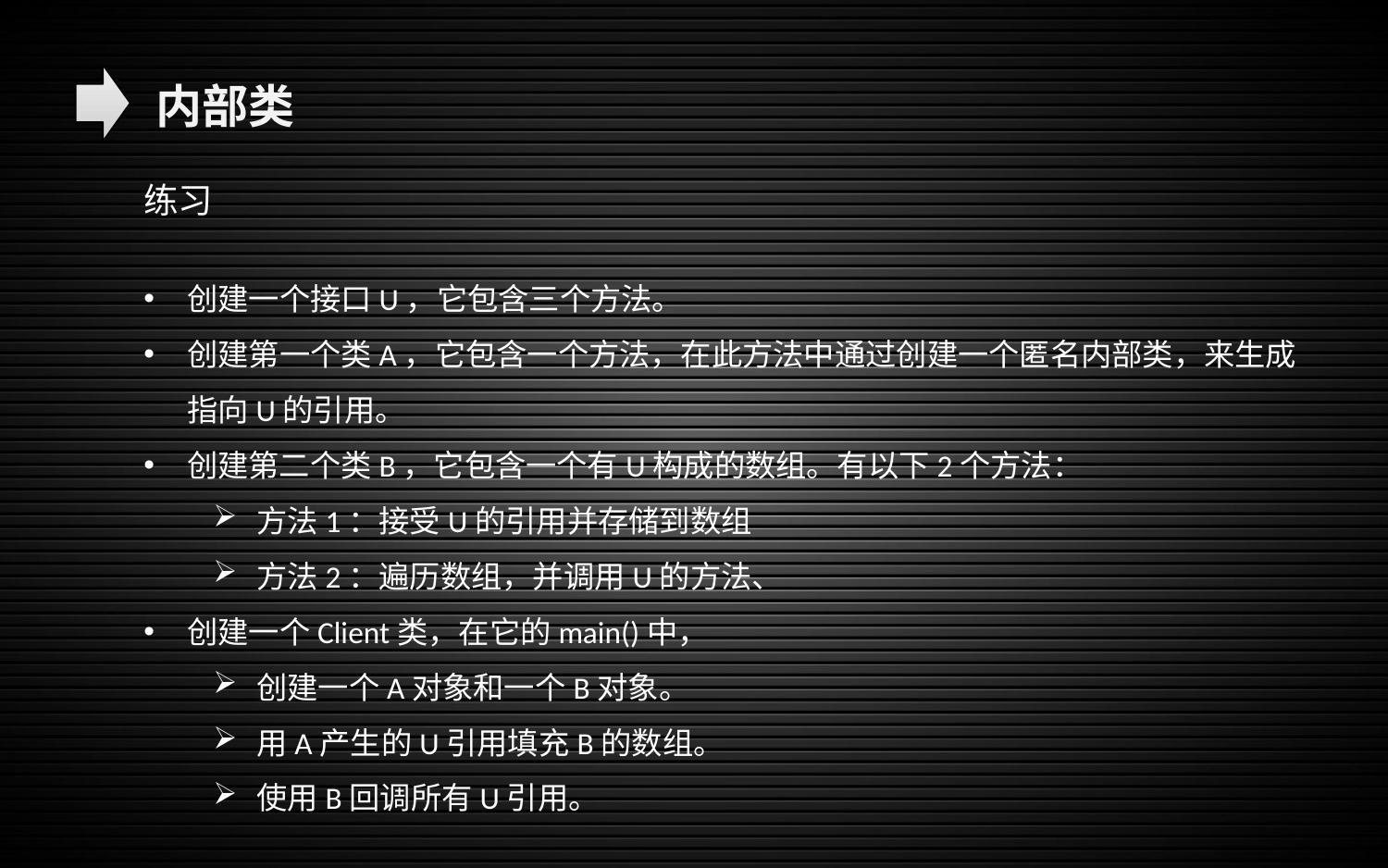

内部类
练习

创建一个接口U，它包含三个方法。
创建第一个类A，它包含一个方法，在此方法中通过创建一个匿名内部类，来生成指向U的引用。
创建第二个类B，它包含一个有U构成的数组。有以下2个方法：
方法1：接受U的引用并存储到数组
方法2：遍历数组，并调用U的方法、
创建一个Client类，在它的main()中，
创建一个A对象和一个B对象。
用A产生的U引用填充B的数组。
使用B回调所有U引用。